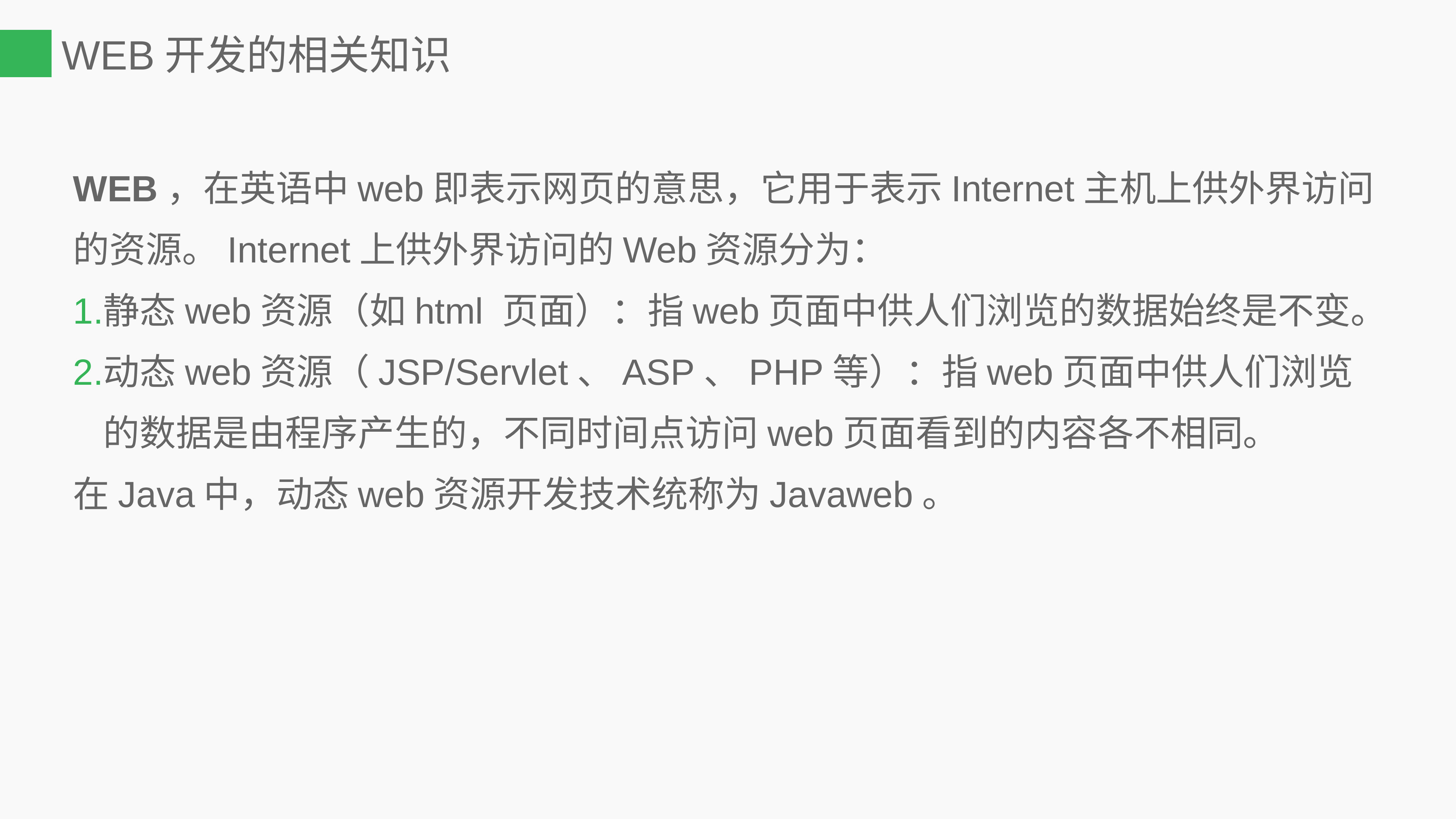

# WEB开发的相关知识
WEB，在英语中web即表示网页的意思，它用于表示Internet主机上供外界访问的资源。Internet上供外界访问的Web资源分为：
静态web资源（如html 页面）：指web页面中供人们浏览的数据始终是不变。
动态web资源（JSP/Servlet、ASP、PHP等）：指web页面中供人们浏览的数据是由程序产生的，不同时间点访问web页面看到的内容各不相同。
在Java中，动态web资源开发技术统称为Javaweb。